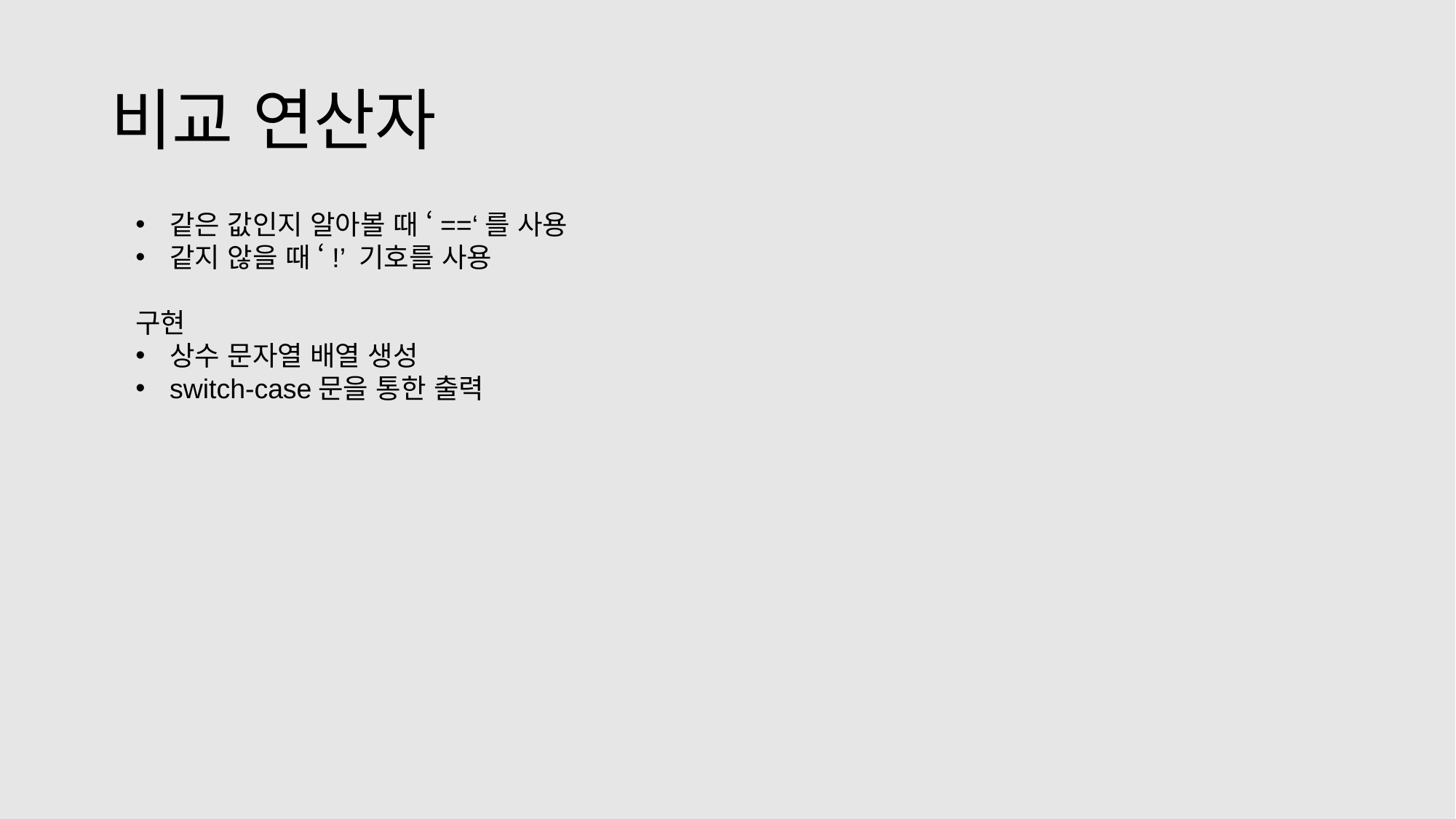

# 비교 연산자
같은 값인지 알아볼 때 ‘==‘를 사용
같지 않을 때 ‘!’ 기호를 사용

구현
상수 문자열 배열 생성
switch-case문을 통한 출력